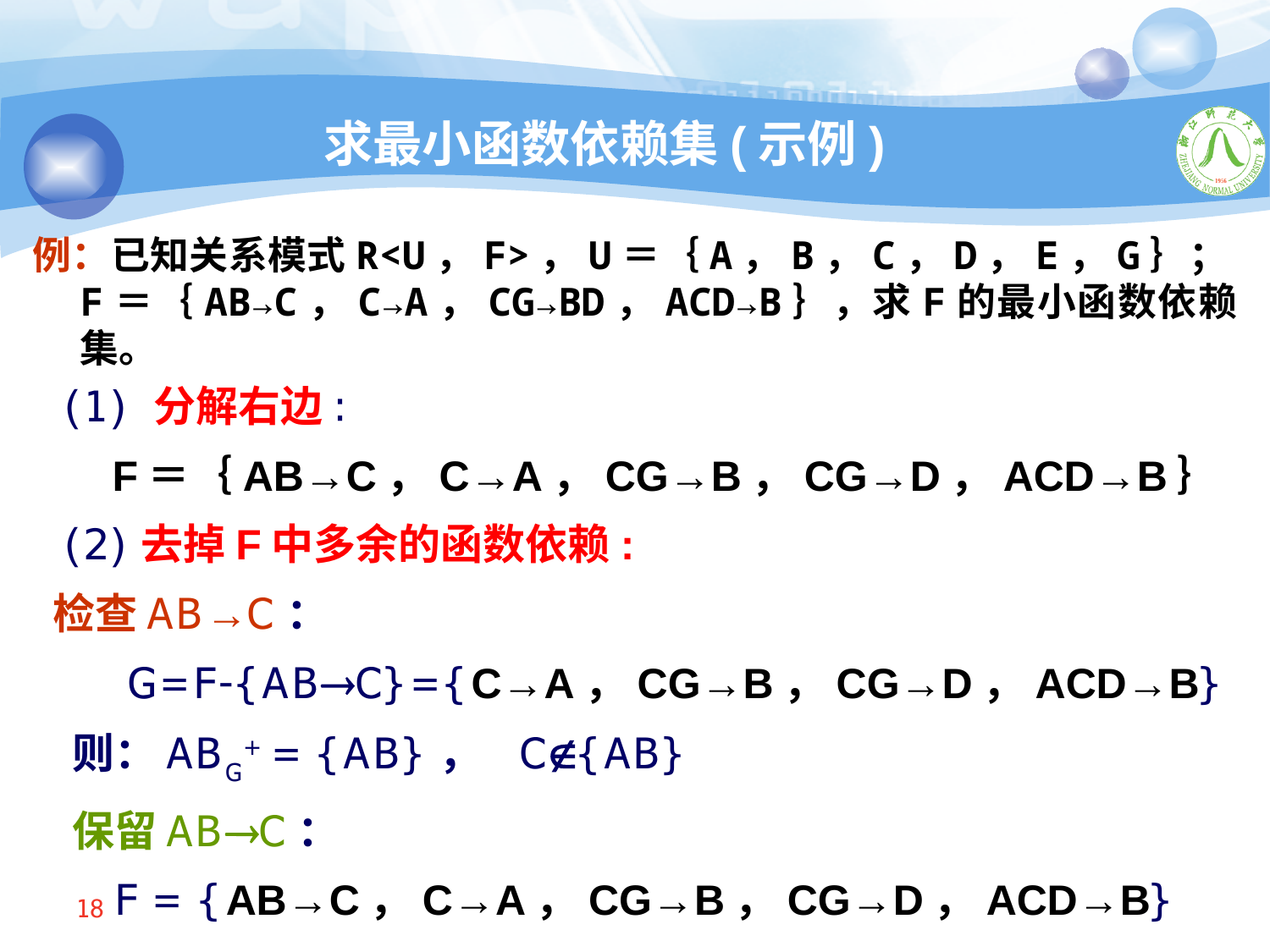

# 求最小函数依赖集(示例)
例：已知关系模式R<U，F>，U＝｛A，B，C，D，E，G｝；F＝｛AB→C，C→A，CG→BD，ACD→B｝，求F的最小函数依赖集。
 (1) 分解右边:
     F＝｛AB→C，C→A，CG→B，CG→D，ACD→B｝
 (2)去掉F中多余的函数依赖:
检查AB→C：
      G=F-{AB→C}={C→A，CG→B，CG→D，ACD→B}
 则：ABG+ = {AB}，   C∉{AB}
 保留AB→C：
     F = {AB→C，C→A，CG→B，CG→D，ACD→B}
18